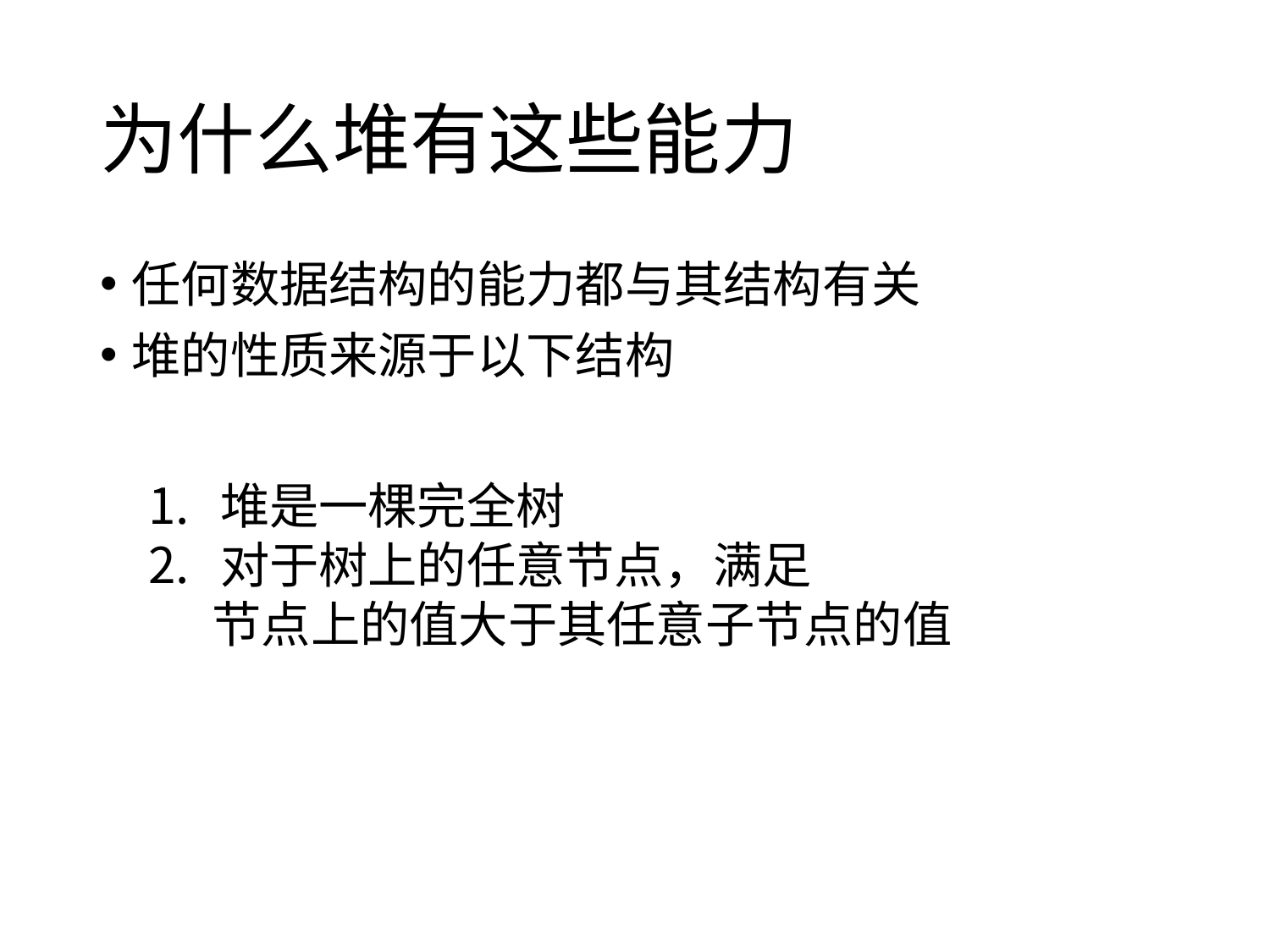

# 为什么堆有这些能力
任何数据结构的能力都与其结构有关
堆的性质来源于以下结构
堆是一棵完全树
对于树上的任意节点，满足
节点上的值大于其任意子节点的值